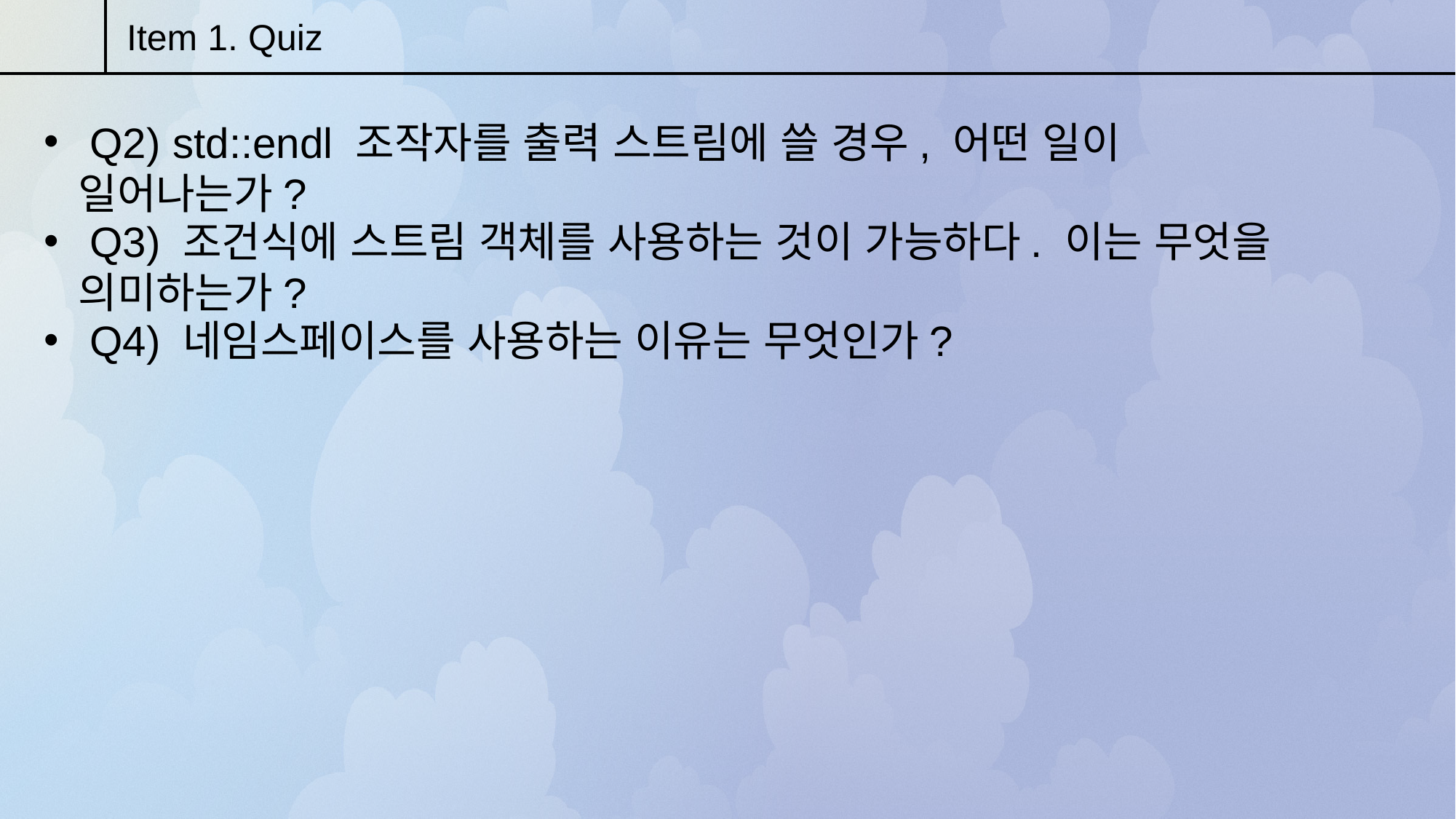

Item 1. Quiz
 Q2) std::endl 조작자를 출력 스트림에 쓸 경우, 어떤 일이 일어나는가?
 Q3) 조건식에 스트림 객체를 사용하는 것이 가능하다. 이는 무엇을 의미하는가?
 Q4) 네임스페이스를 사용하는 이유는 무엇인가?